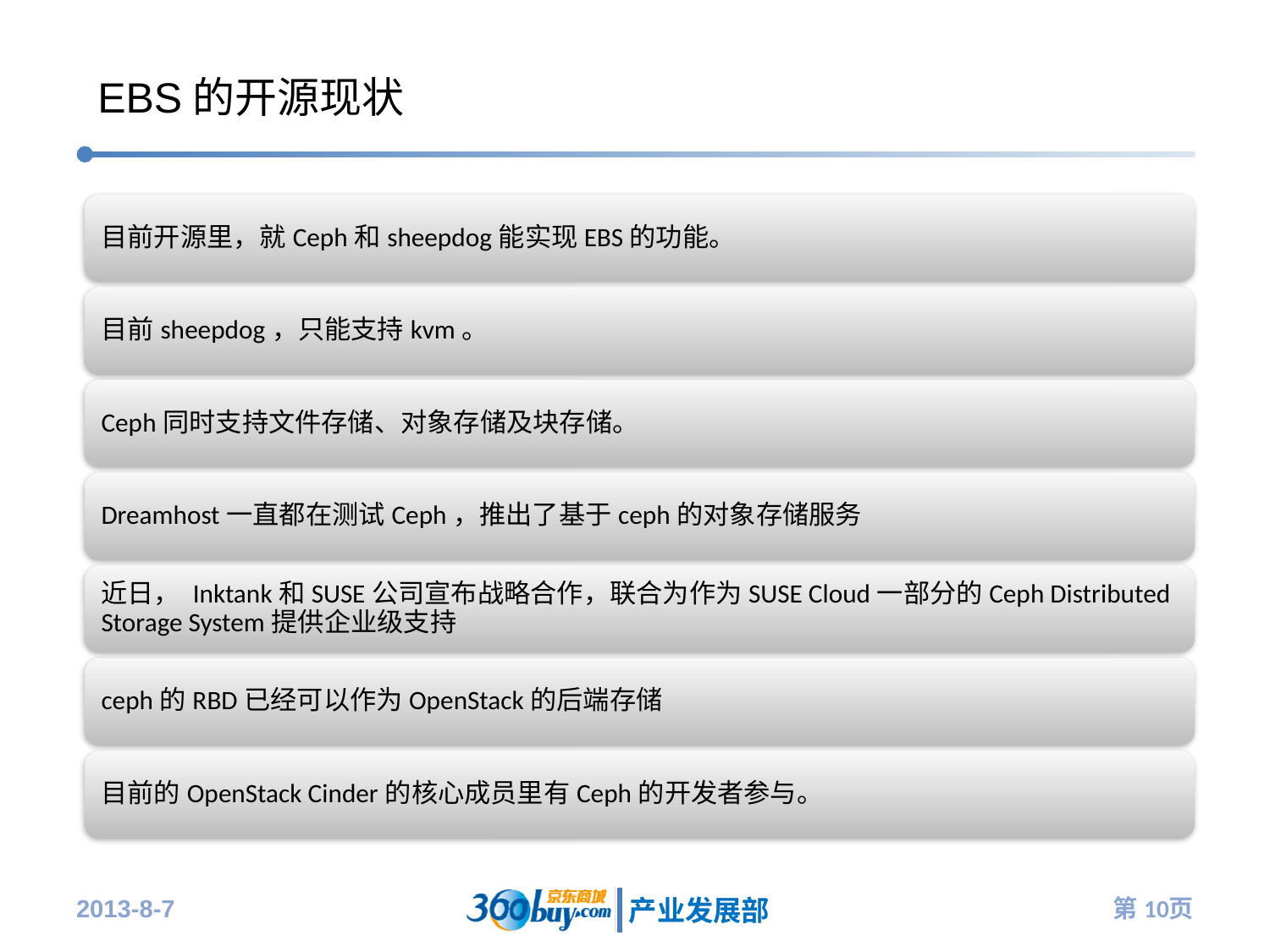

# EBS的开源现状
目前开源里，就Ceph和sheepdog能实现EBS的功能。
目前sheepdog，只能支持kvm。
Ceph同时支持文件存储、对象存储及块存储。
Dreamhost一直都在测试Ceph，推出了基于ceph的对象存储服务
近日， Inktank和SUSE公司宣布战略合作，联合为作为SUSE Cloud一部分的Ceph Distributed Storage System提供企业级支持
ceph的RBD已经可以作为OpenStack的后端存储
目前的OpenStack Cinder的核心成员里有Ceph的开发者参与。
2013-8-7
第10页